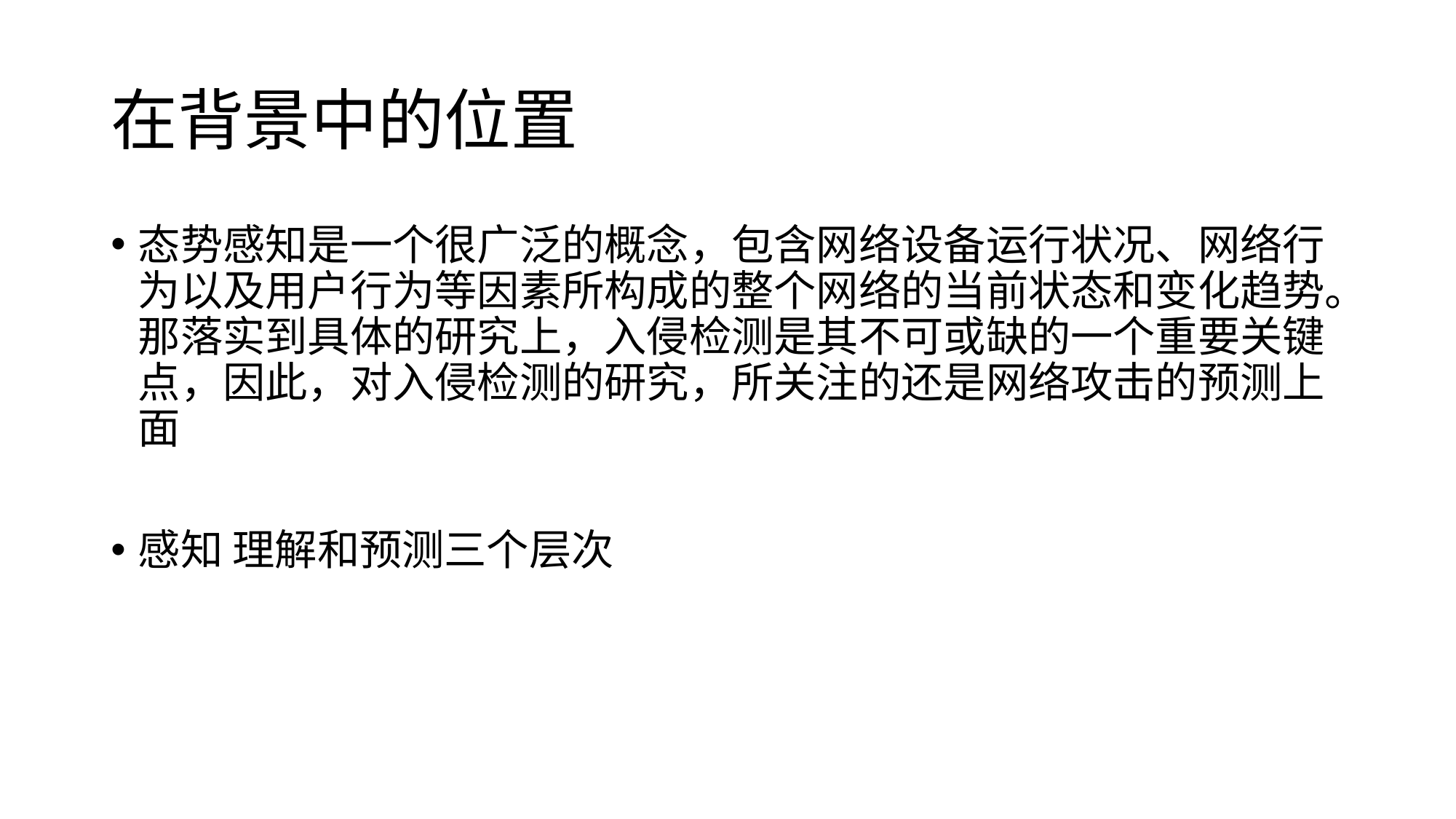

# 在背景中的位置
态势感知是一个很广泛的概念，包含网络设备运行状况、网络行为以及用户行为等因素所构成的整个网络的当前状态和变化趋势。那落实到具体的研究上，入侵检测是其不可或缺的一个重要关键点，因此，对入侵检测的研究，所关注的还是网络攻击的预测上面

感知 理解和预测三个层次